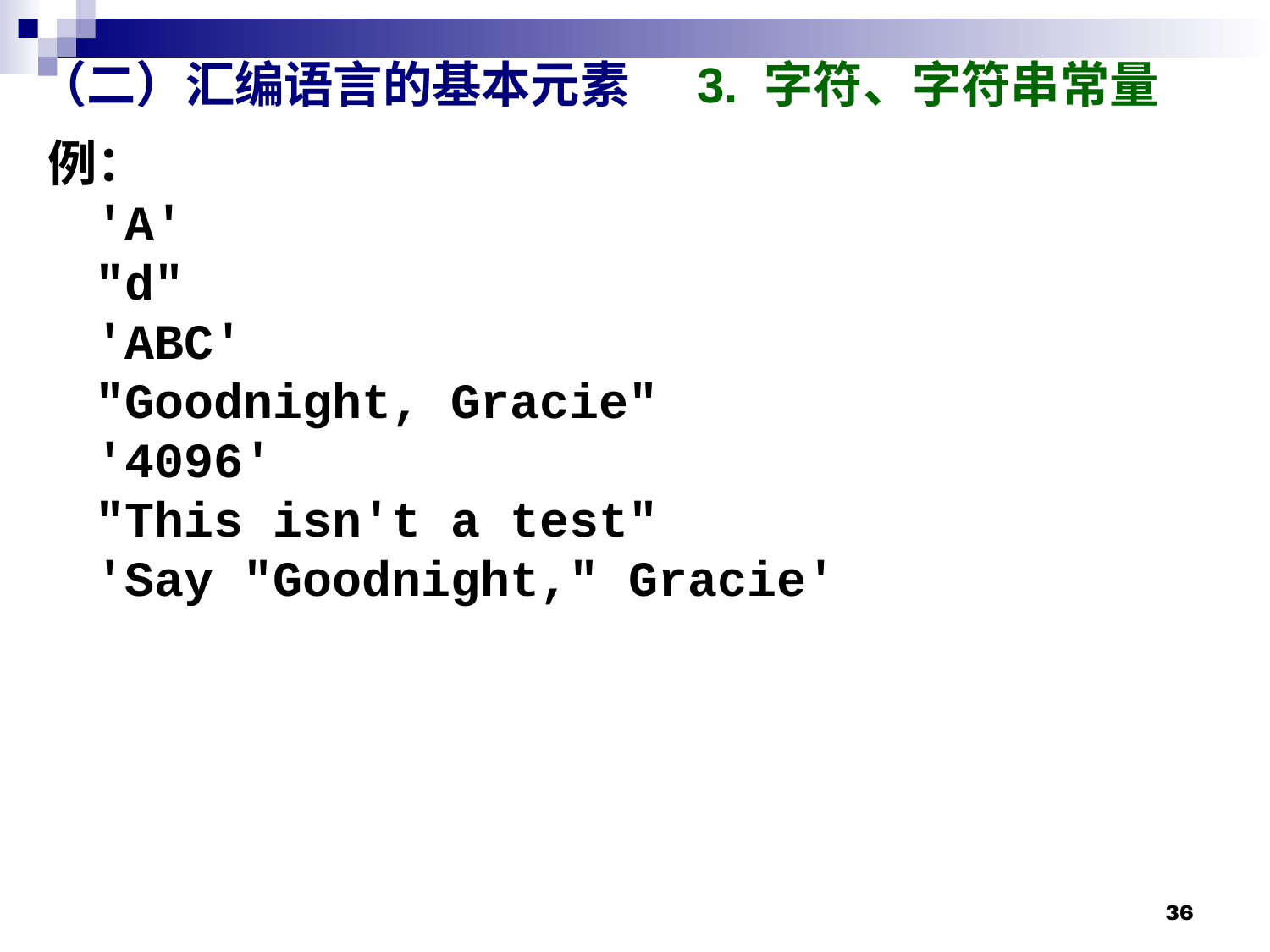

# （二）汇编语言的基本元素     3. 字符、字符串常量
例：
'A'
"d"
'ABC'
"Goodnight, Gracie"
'4096'
"This isn't a test"
'Say "Goodnight," Gracie'
36